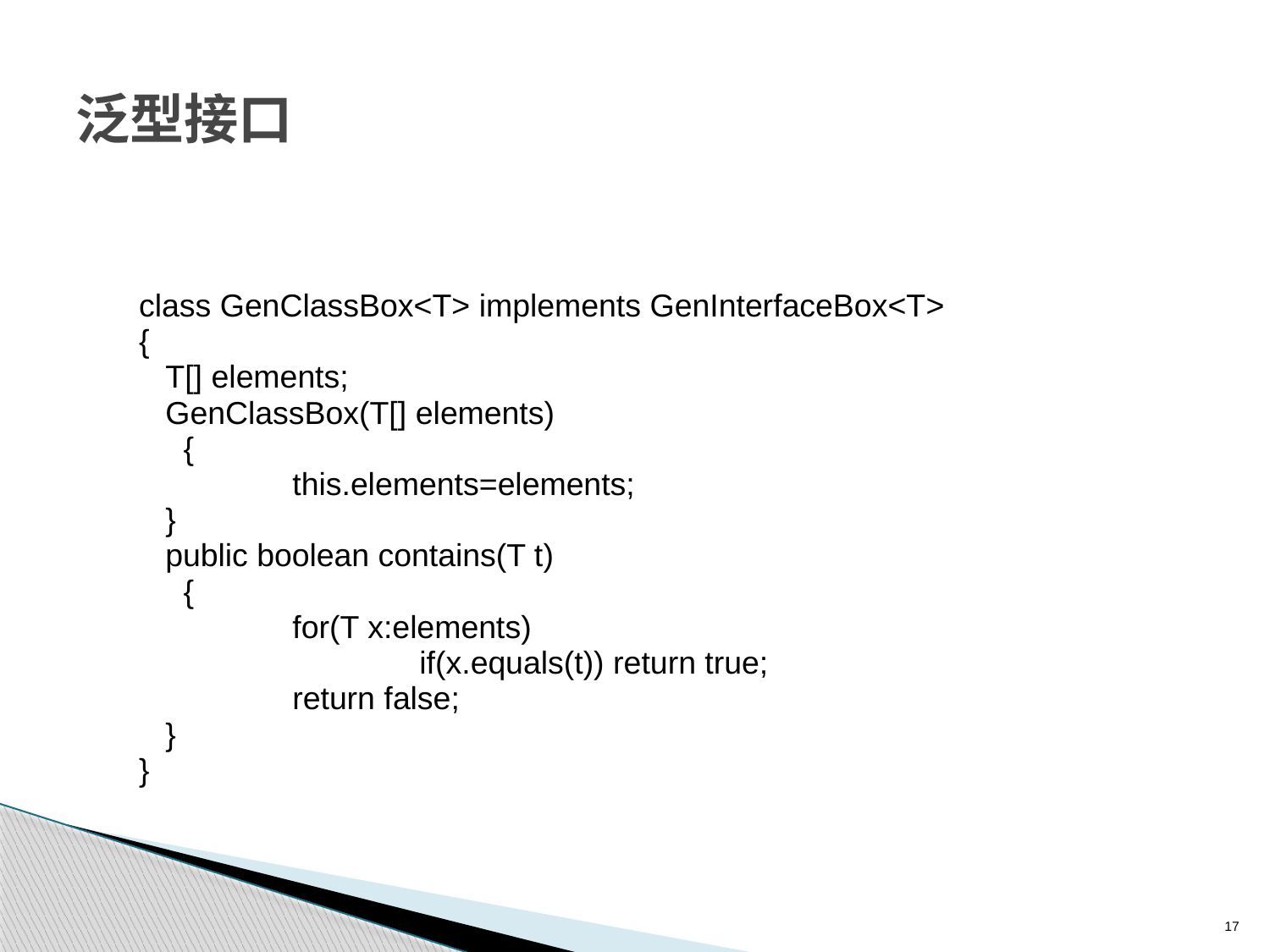

# 泛型接口
class GenClassBox<T> implements GenInterfaceBox<T>
{
	T[] elements;
	GenClassBox(T[] elements)
     {
		this.elements=elements;
	}
	public boolean contains(T t)
     {
		for(T x:elements)
			if(x.equals(t)) return true;
		return false;
	}
}
17